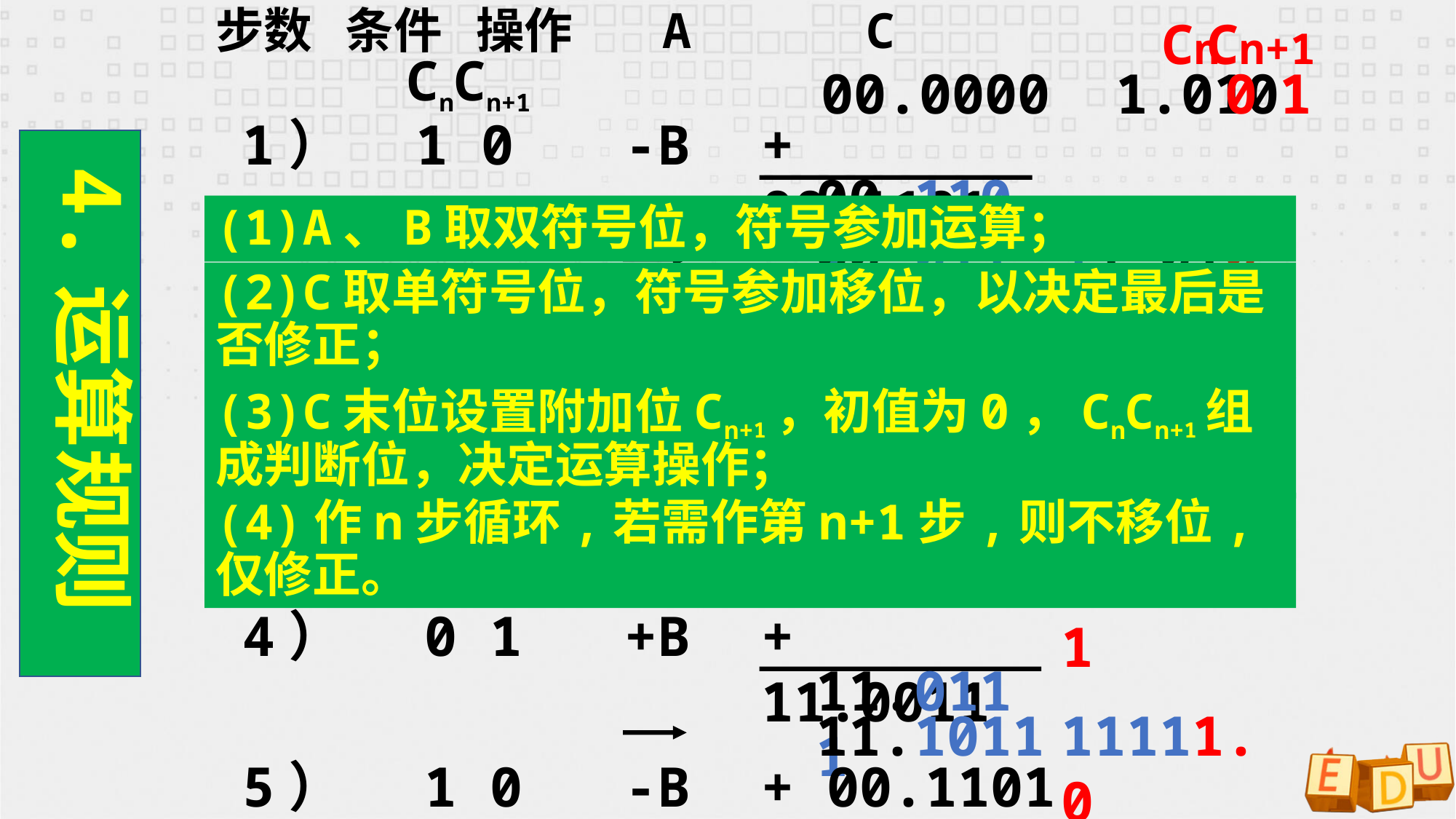

Cn
Cn+1
步数   条件   操作       A      C
CnCn+1
 00.0000  1.0101
0
1）
1 0
-B
+ 00.1101
00.1101

00.0110
11.0101

2）
0 1
+B
+ 11.0011
11.1001

11.1100
111.010

3）
1 0
-B
+ 00.1101
00.1001

00.0100
1111.01

4）
0 1
+B
+ 11.0011
11.0111

11.1011
11111.0

5）
1 0
-B
+ 00.1101

4.运算规则
(1)A、B取双符号位，符号参加运算；
(2)C取单符号位，符号参加移位，以决定最后是否修正；
(3)C末位设置附加位Cn+1，初值为0，CnCn+1组成判断位，决定运算操作；
(4)作n步循环,若需作第n+1步,则不移位,仅修正。